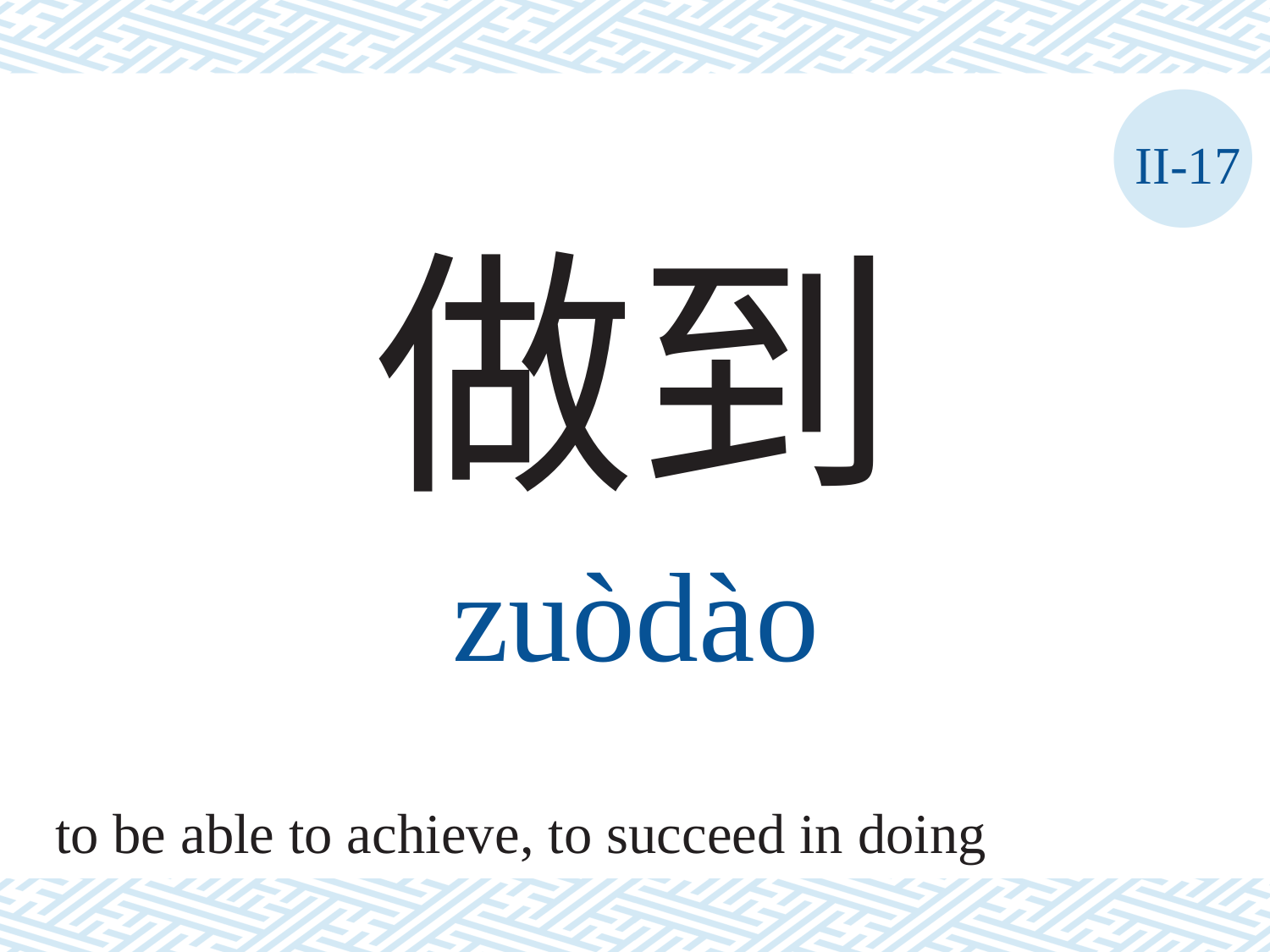

II-17
做到
zuòdào
to be able to achieve, to succeed in doing